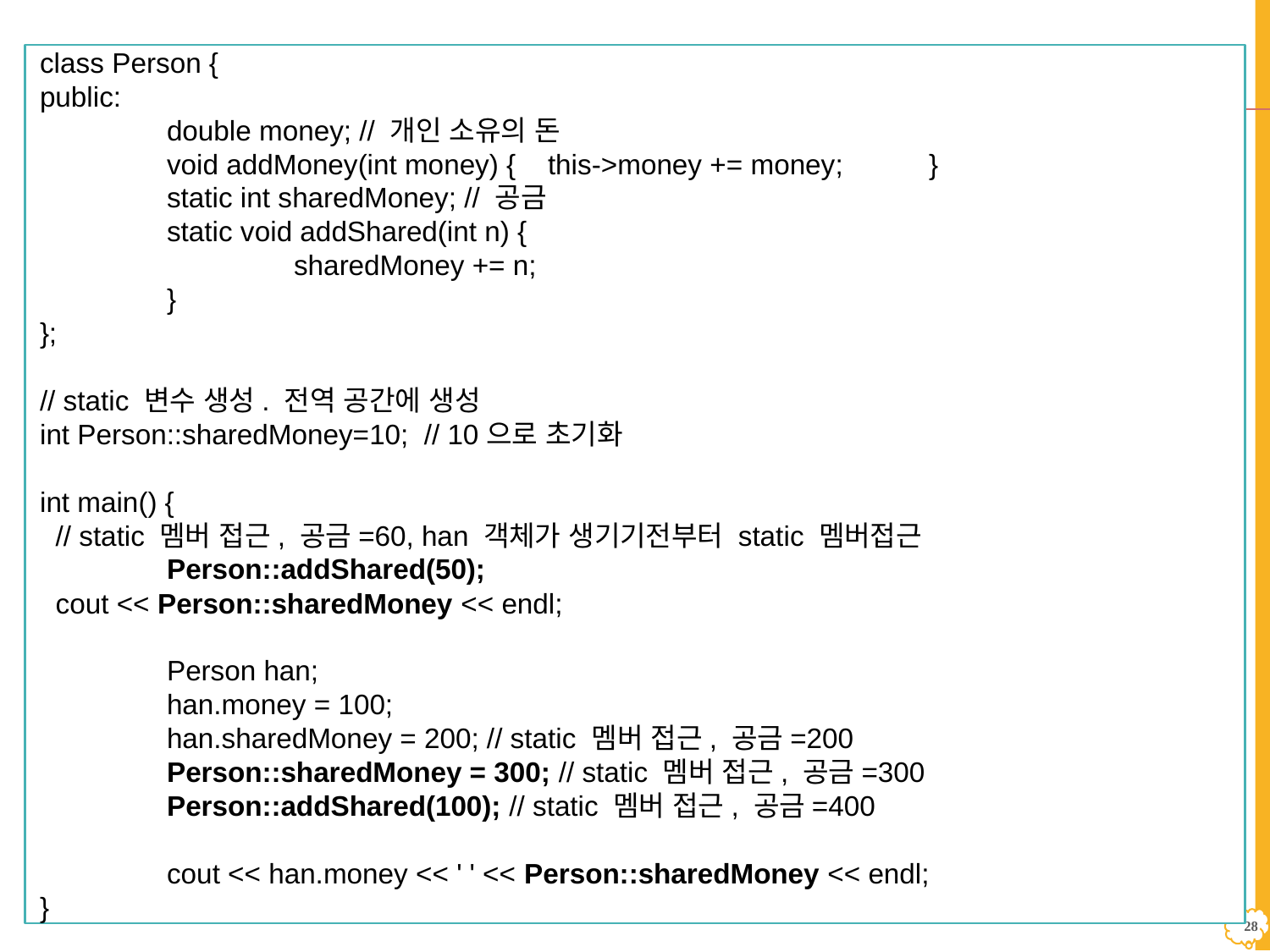

#
class Person {
public:
	double money; // 개인 소유의 돈
	void addMoney(int money) { 	this->money += money; 	}
	static int sharedMoney; // 공금
	static void addShared(int n) {
		sharedMoney += n;
	}
};

// static 변수 생성. 전역 공간에 생성
int Person::sharedMoney=10;  // 10으로 초기화

int main() {
  // static 멤버 접근, 공금=60, han 객체가 생기기전부터 static 멤버접근
	Person::addShared(50);
  cout << Person::sharedMoney << endl;

	Person han;
	han.money = 100;
	han.sharedMoney = 200; // static 멤버 접근, 공금=200
	Person::sharedMoney = 300; // static 멤버 접근, 공금=300
	Person::addShared(100); // static 멤버 접근, 공금=400

	cout << han.money << ' ' << Person::sharedMoney << endl;
}

28